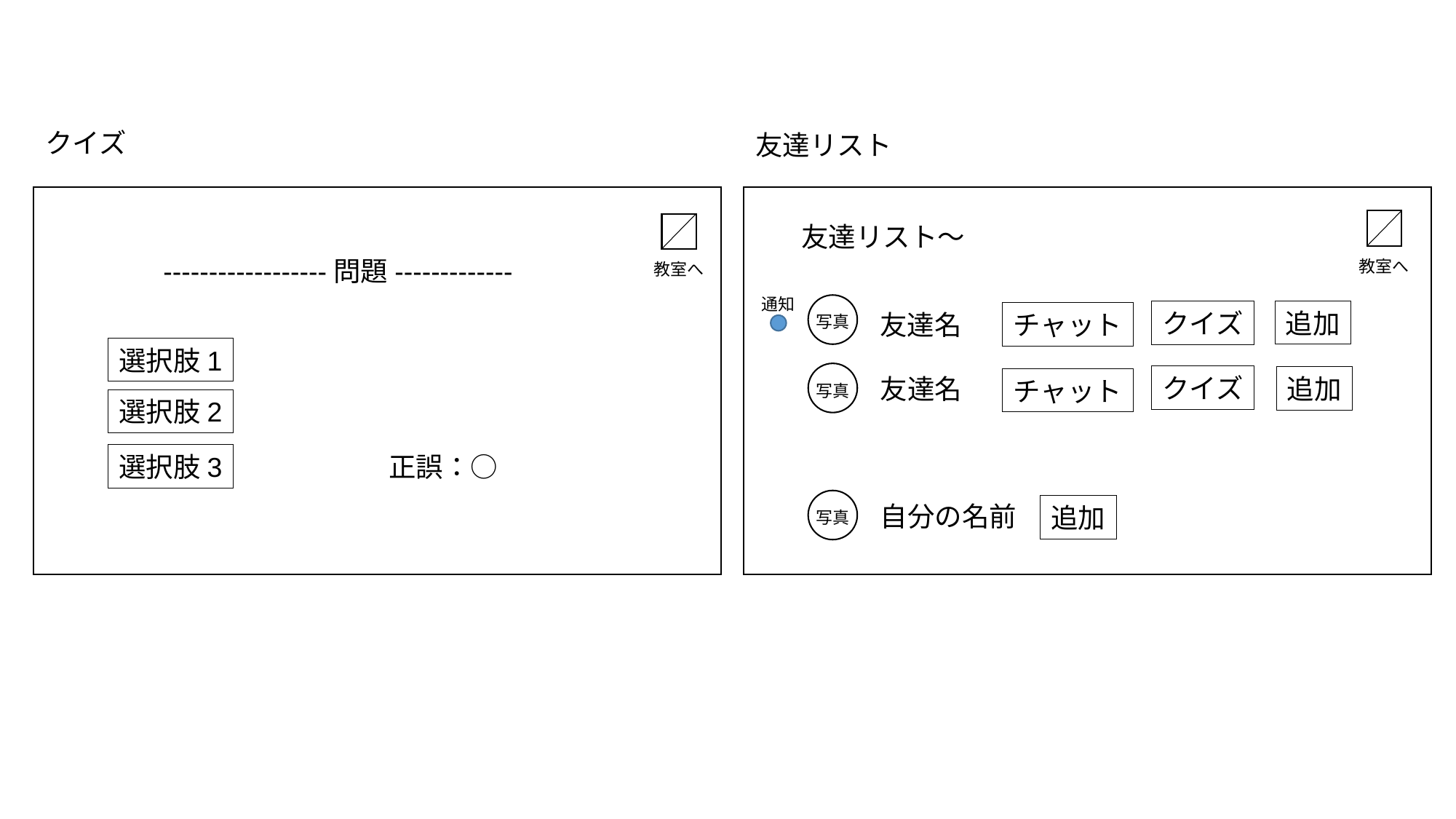

クイズ
友達リスト

友達リスト〜
------------------問題-------------
教室へ
教室へ
通知

追加
クイズ
友達名
チャット
写真

選択肢1

クイズ
友達名
追加
チャット
写真
選択肢2
選択肢3
正誤：○

自分の名前
追加
写真